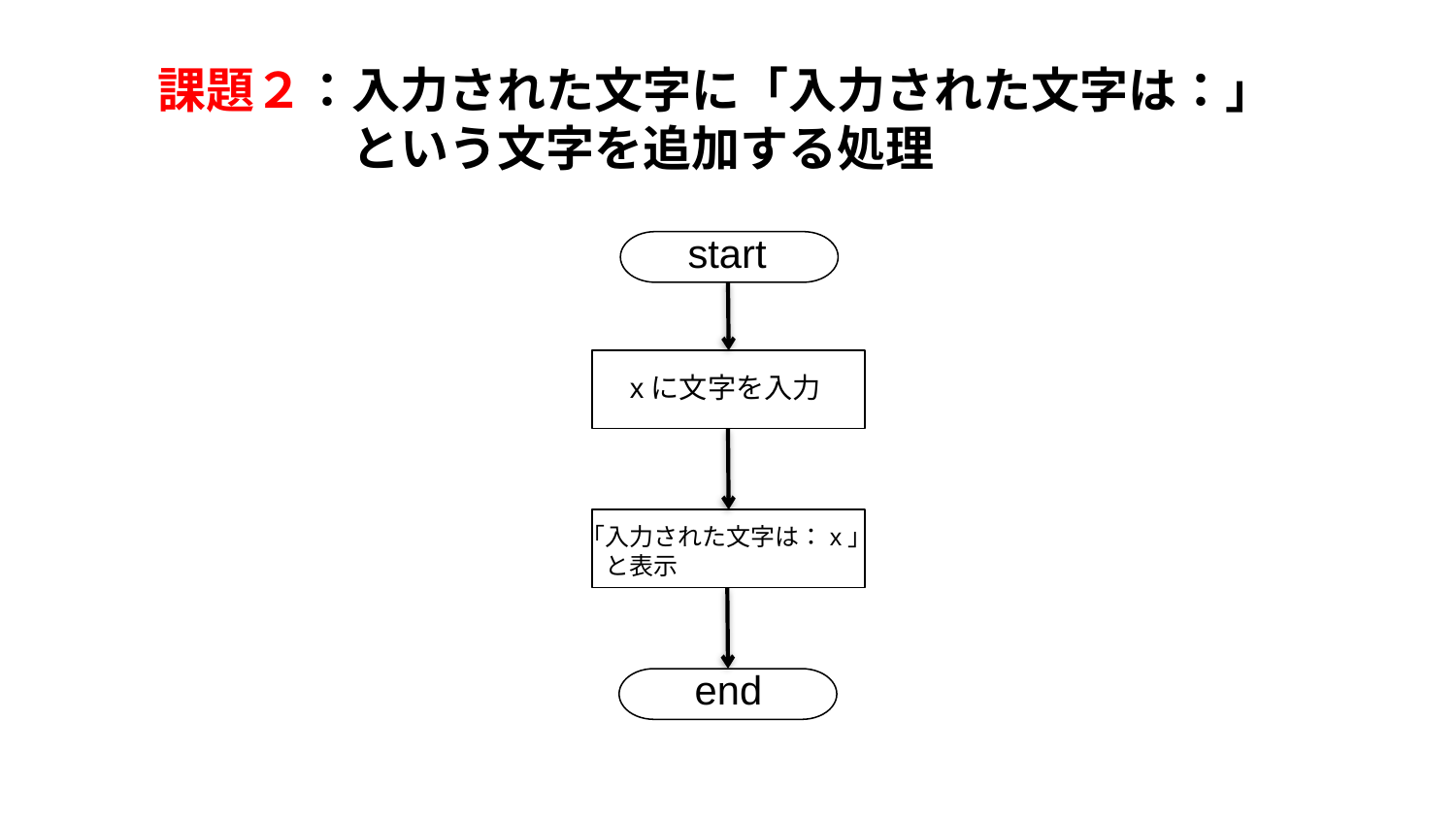

課題２：入力された文字に「入力された文字は：」
	　という文字を追加する処理
start

xに文字を入力

「入力された文字は：x」
　と表示
end